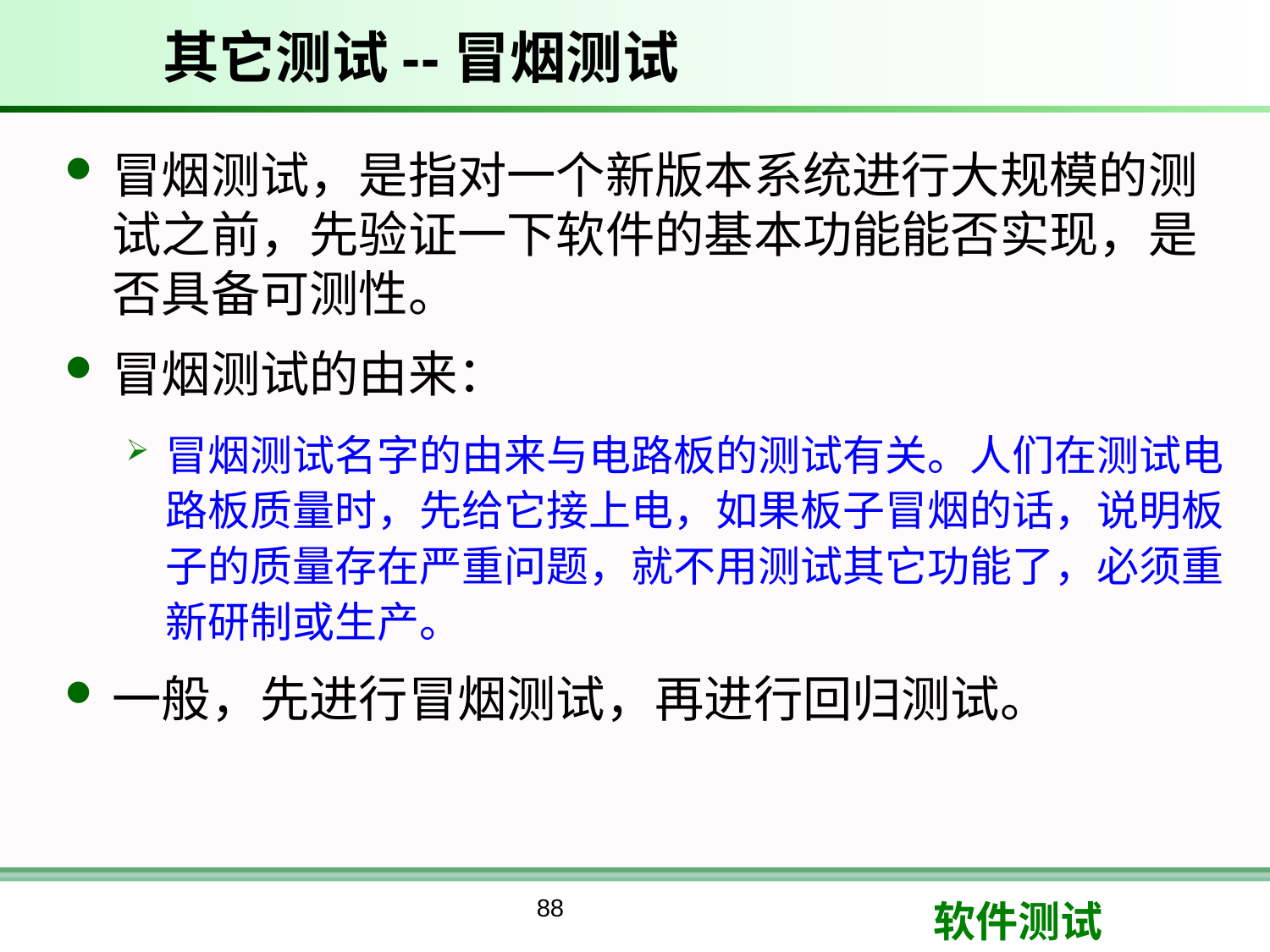

# 其它测试--冒烟测试
冒烟测试，是指对一个新版本系统进行大规模的测试之前，先验证一下软件的基本功能能否实现，是否具备可测性。
冒烟测试的由来：
冒烟测试名字的由来与电路板的测试有关。人们在测试电路板质量时，先给它接上电，如果板子冒烟的话，说明板子的质量存在严重问题，就不用测试其它功能了，必须重新研制或生产。
一般，先进行冒烟测试，再进行回归测试。
88